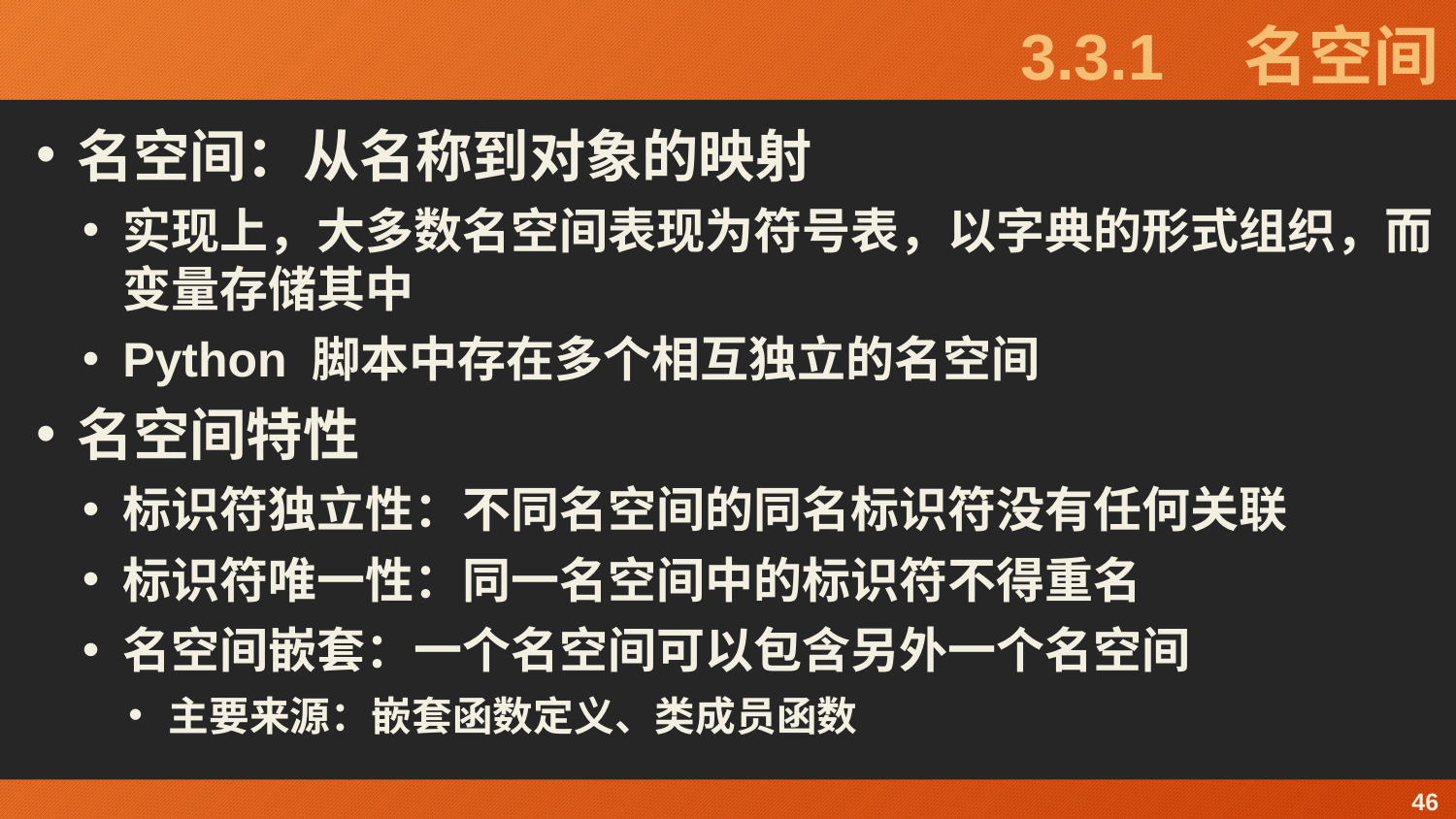

# 3.3.1　名空间
名空间：从名称到对象的映射
实现上，大多数名空间表现为符号表，以字典的形式组织，而变量存储其中
Python 脚本中存在多个相互独立的名空间
名空间特性
标识符独立性：不同名空间的同名标识符没有任何关联
标识符唯一性：同一名空间中的标识符不得重名
名空间嵌套：一个名空间可以包含另外一个名空间
主要来源：嵌套函数定义、类成员函数
46